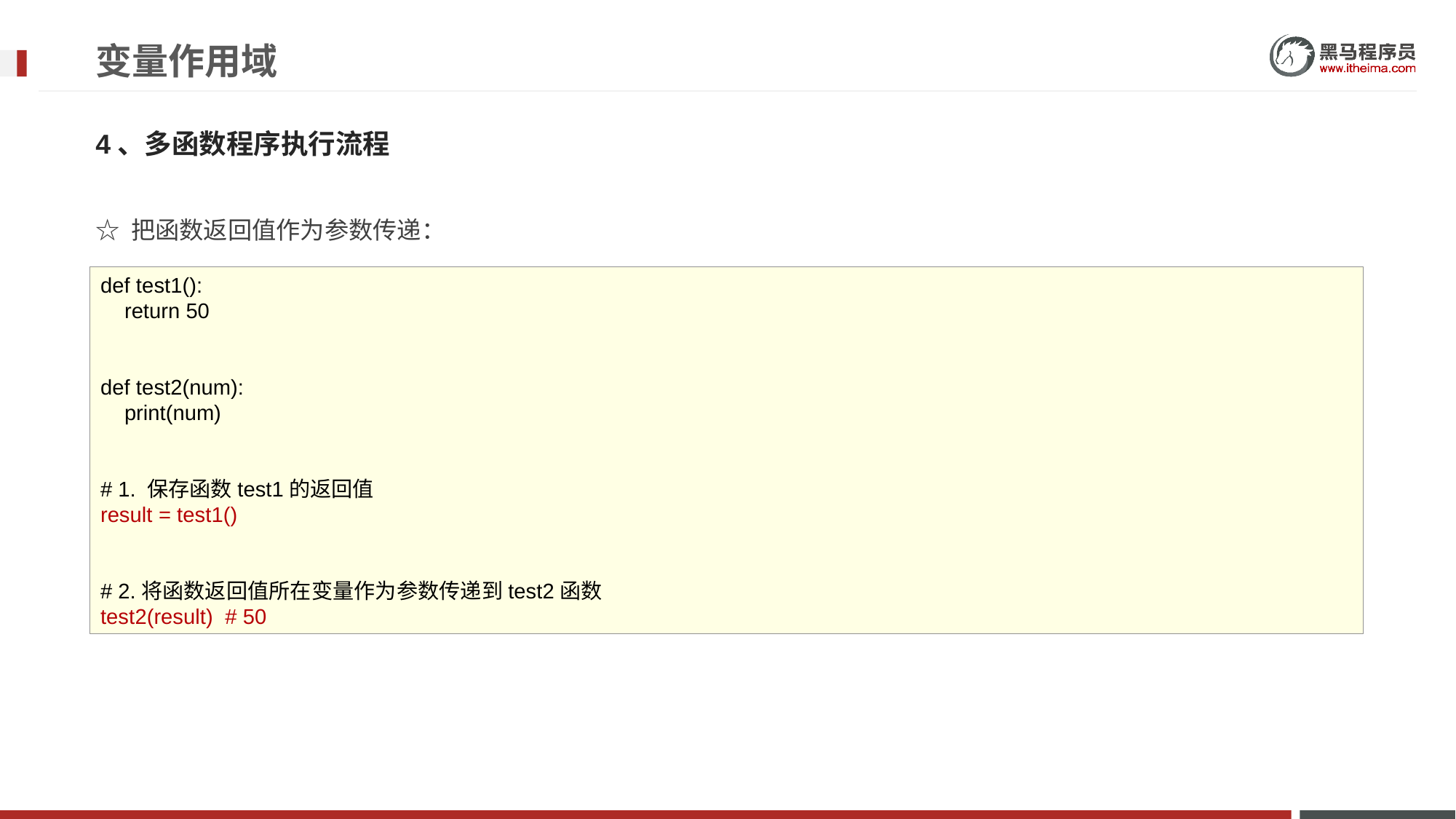

# 变量作用域
4、多函数程序执行流程
☆ 把函数返回值作为参数传递：
def test1():
    return 50

def test2(num):
    print(num)

# 1. 保存函数test1的返回值
result = test1()

# 2.将函数返回值所在变量作为参数传递到test2函数
test2(result)  # 50